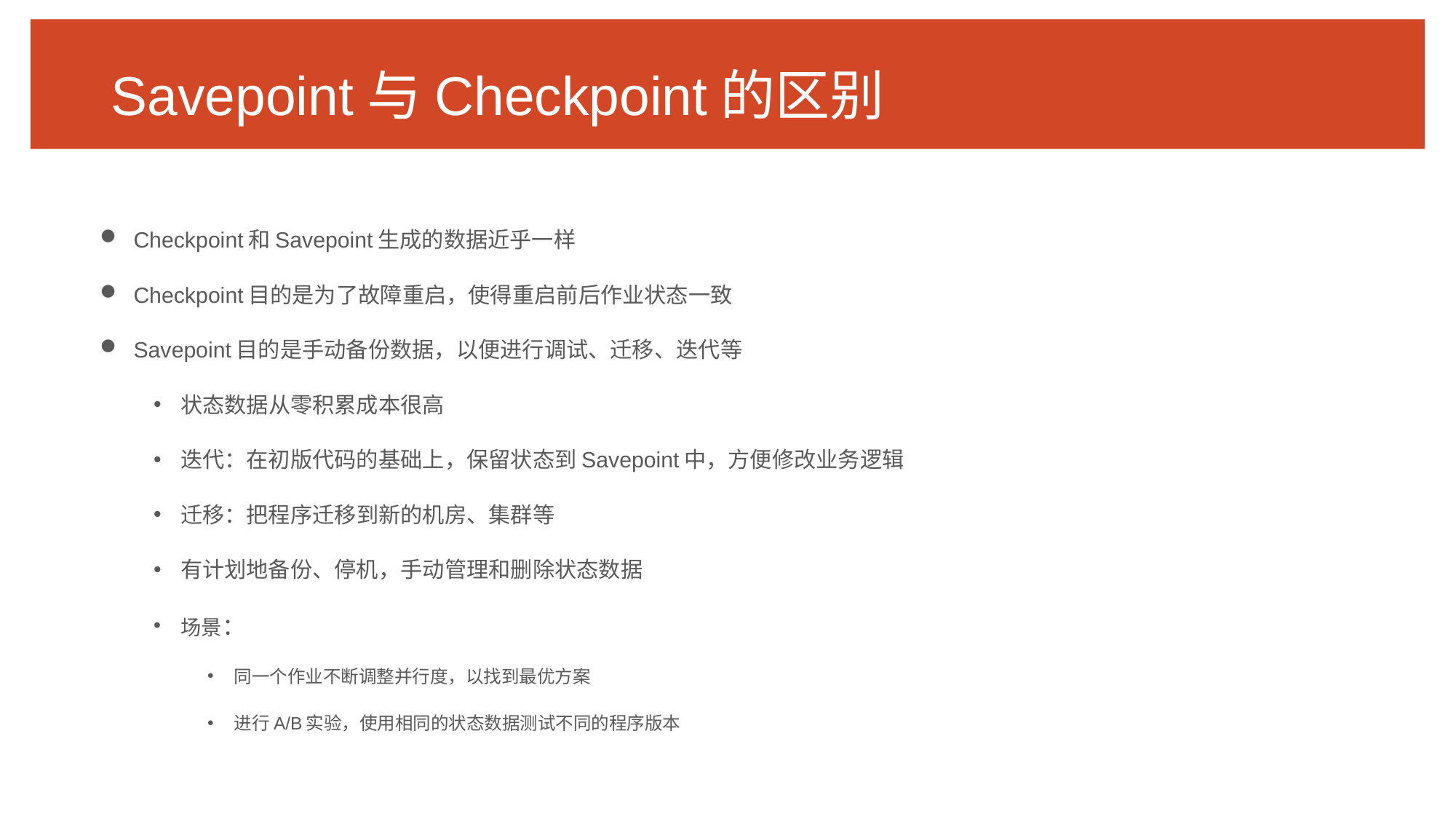

# Savepoint与Checkpoint的区别
Checkpoint和Savepoint生成的数据近乎一样
Checkpoint目的是为了故障重启，使得重启前后作业状态一致
Savepoint目的是手动备份数据，以便进行调试、迁移、迭代等
状态数据从零积累成本很高
迭代：在初版代码的基础上，保留状态到Savepoint中，方便修改业务逻辑
迁移：把程序迁移到新的机房、集群等
有计划地备份、停机，手动管理和删除状态数据
场景：
同一个作业不断调整并行度，以找到最优方案
进行A/B实验，使用相同的状态数据测试不同的程序版本